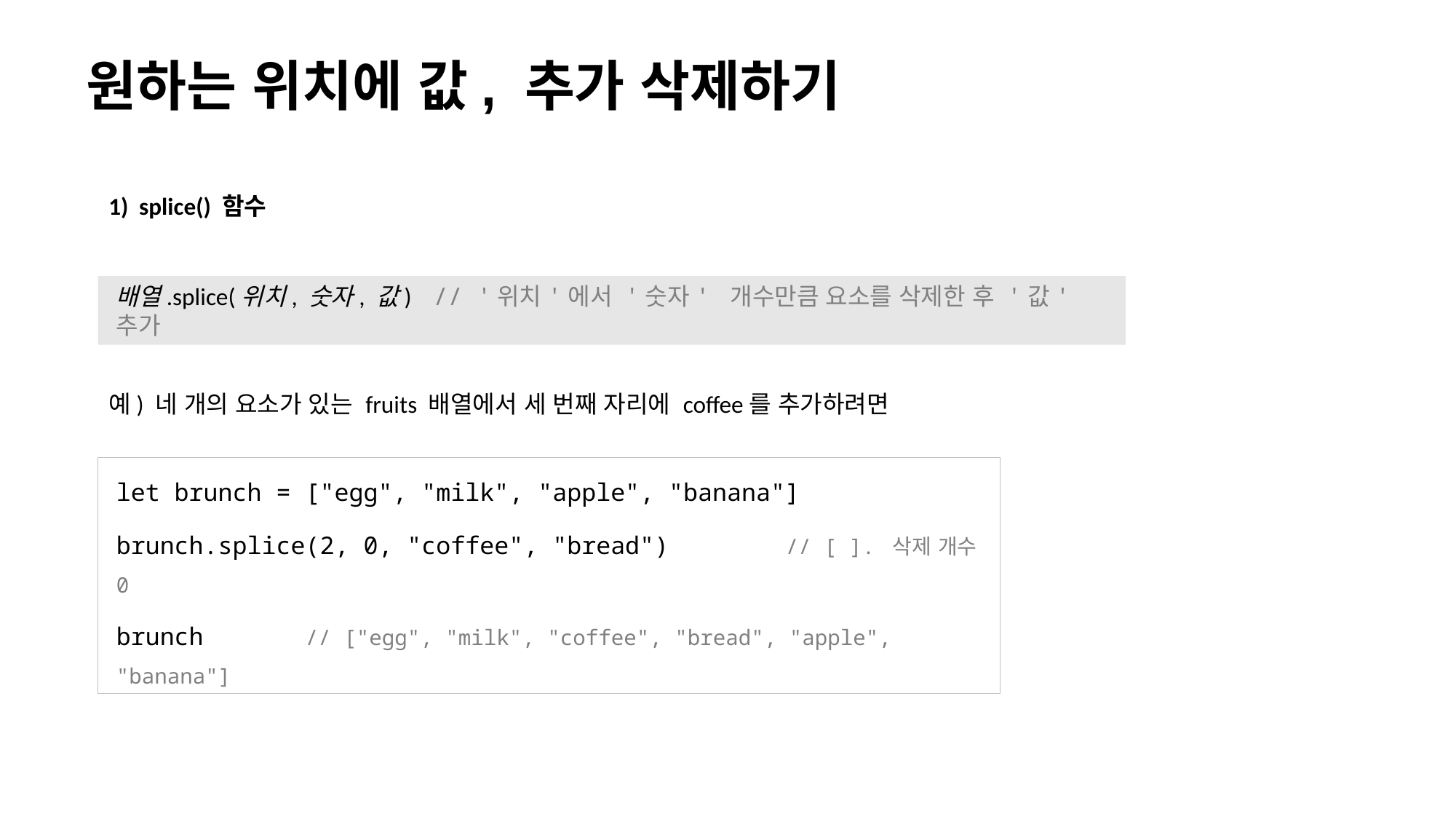

# 원하는 위치에 값, 추가 삭제하기
1)  splice() 함수
배열.splice(위치, 숫자, 값)    // '위치'에서 '숫자' 개수만큼 요소를 삭제한 후 '값' 추가
예) 네 개의 요소가 있는 fruits 배열에서 세 번째 자리에 coffee를 추가하려면
let brunch = ["egg", "milk", "apple", "banana"]
brunch.splice(2, 0, "coffee", "bread")        // [ ]. 삭제 개수 0
brunch       // ["egg", "milk", "coffee", "bread", "apple", "banana"]